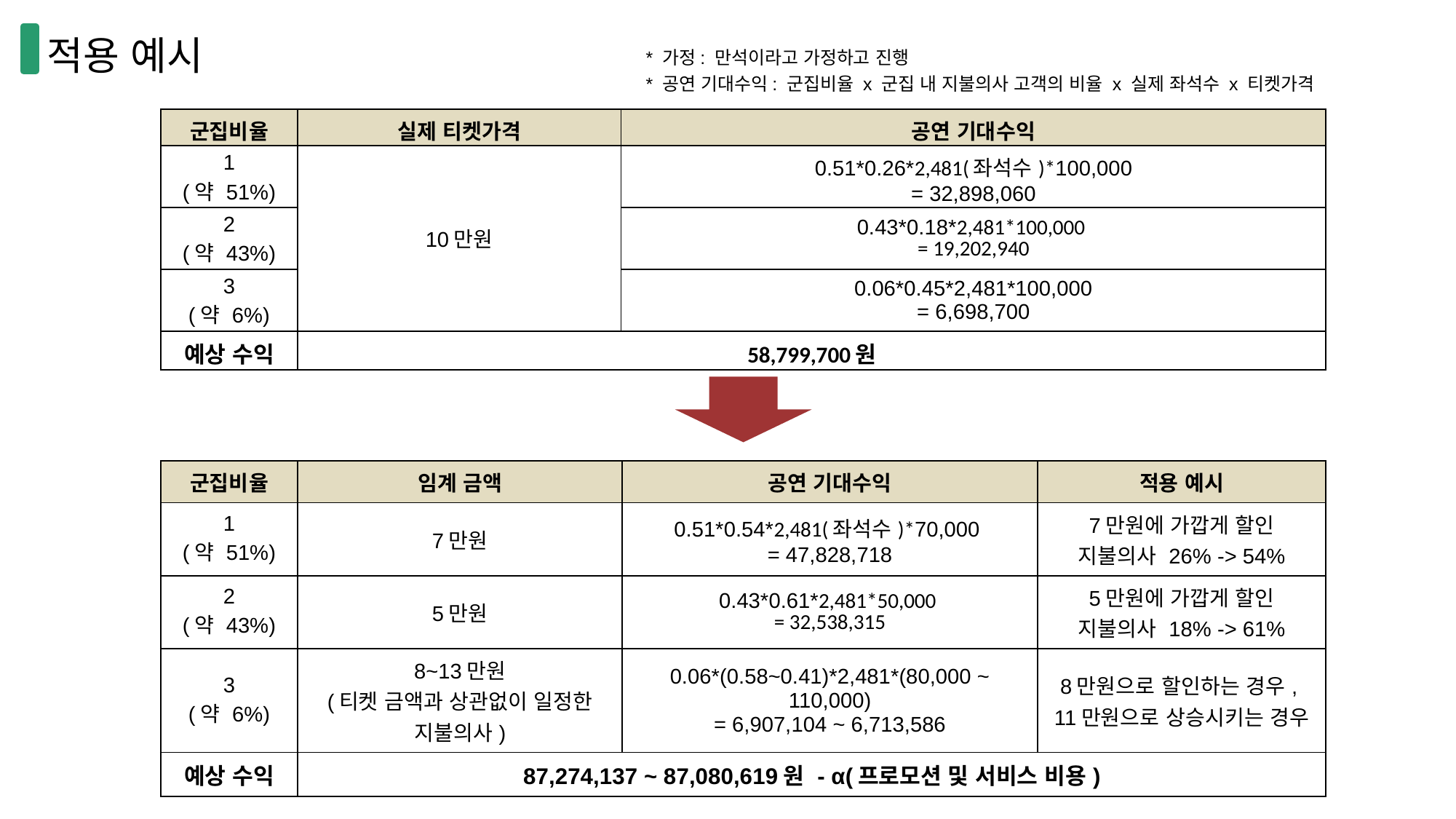

적용 예시
* 가정: 만석이라고 가정하고 진행
* 공연 기대수익: 군집비율 x 군집 내 지불의사 고객의 비율 x 실제 좌석수 x 티켓가격
| 군집비율 | 실제 티켓가격 | 공연 기대수익 |
| --- | --- | --- |
| 1 (약 51%) | 10만원 | 0.51\*0.26\*2,481(좌석수)\*100,000 = 32,898,060 |
| 2 (약 43%) | 5만원 | 0.43\*0.18\*2,481\*100,000 = 19,202,940 |
| 3 (약 6%) | 8~13만원 (티켓 금액과 상관없이 일정한 지불의사) | 0.06\*0.45\*2,481\*100,000 = 6,698,700 |
| 예상 수익 | 58,799,700원 |  |

| 군집비율 | 임계 금액 | 공연 기대수익 | 적용 예시 |
| --- | --- | --- | --- |
| 1 (약 51%) | 7만원 | 0.51\*0.54\*2,481(좌석수)\*70,000 = 47,828,718 | 7만원에 가깝게 할인 지불의사 26% -> 54% |
| 2 (약 43%) | 5만원 | 0.43\*0.61\*2,481\*50,000 = 32,538,315 | 5만원에 가깝게 할인 지불의사 18% -> 61% |
| 3 (약 6%) | 8~13만원 (티켓 금액과 상관없이 일정한 지불의사) | 0.06\*(0.58~0.41)\*2,481\*(80,000 ~ 110,000) = 6,907,104 ~ 6,713,586 | 8만원으로 할인하는 경우, 11만원으로 상승시키는 경우 |
| 예상 수익 | 87,274,137 ~ 87,080,619원 - α(프로모션 및 서비스 비용) | 87,274,137 ~ 87,080,619 |  |